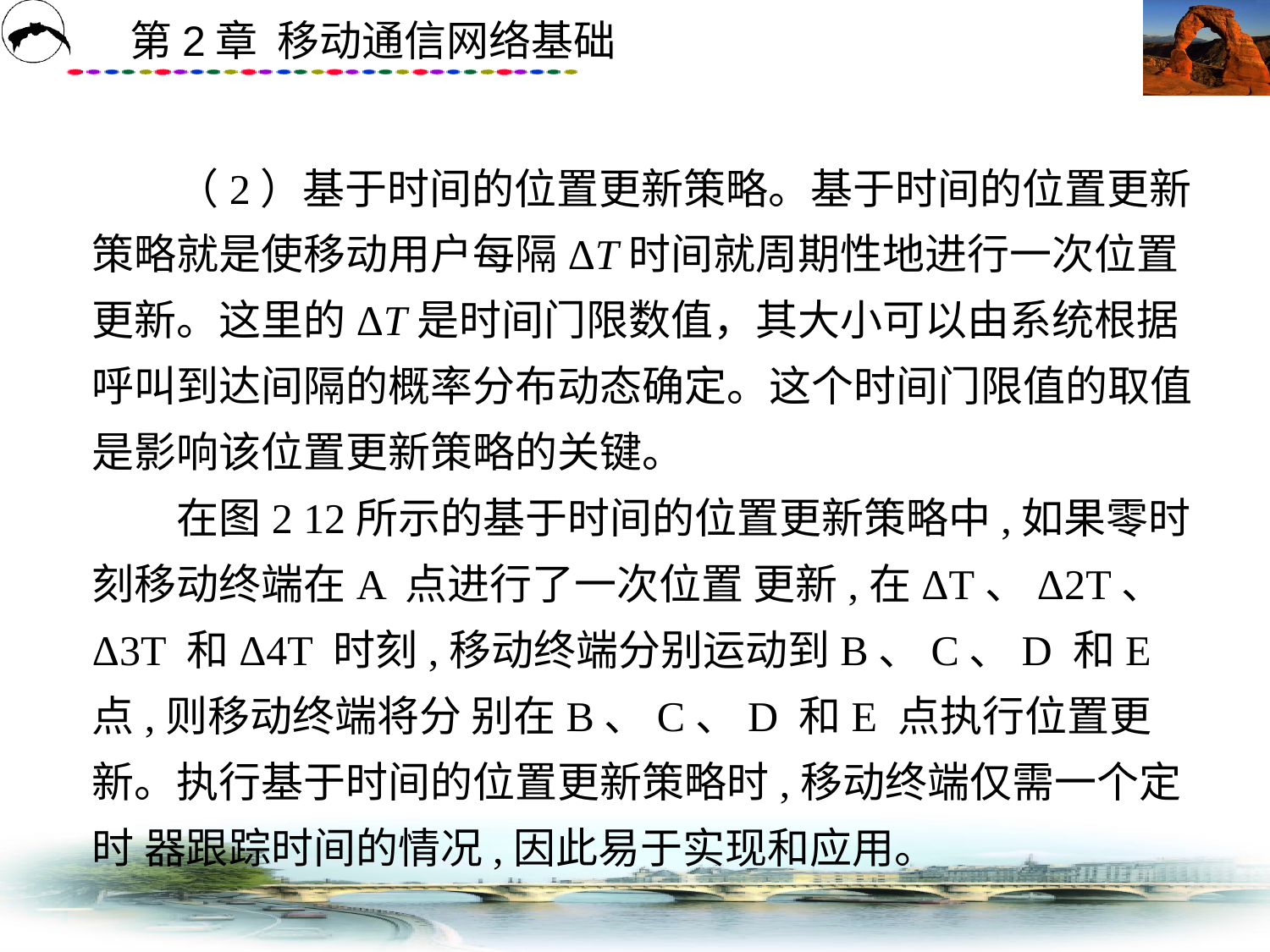

# （2）基于时间的位置更新策略。基于时间的位置更新策略就是使移动用户每隔ΔT时间就周期性地进行一次位置更新。这里的ΔT是时间门限数值，其大小可以由系统根据呼叫到达间隔的概率分布动态确定。这个时间门限值的取值是影响该位置更新策略的关键。 　　在图2 12所示的基于时间的位置更新策略中,如果零时刻移动终端在A 点进行了一次位置 更新,在ΔT、Δ2T、Δ3T 和Δ4T 时刻,移动终端分别运动到B、C、D 和E 点,则移动终端将分 别在B、C、D 和E 点执行位置更新。执行基于时间的位置更新策略时,移动终端仅需一个定时 器跟踪时间的情况,因此易于实现和应用。